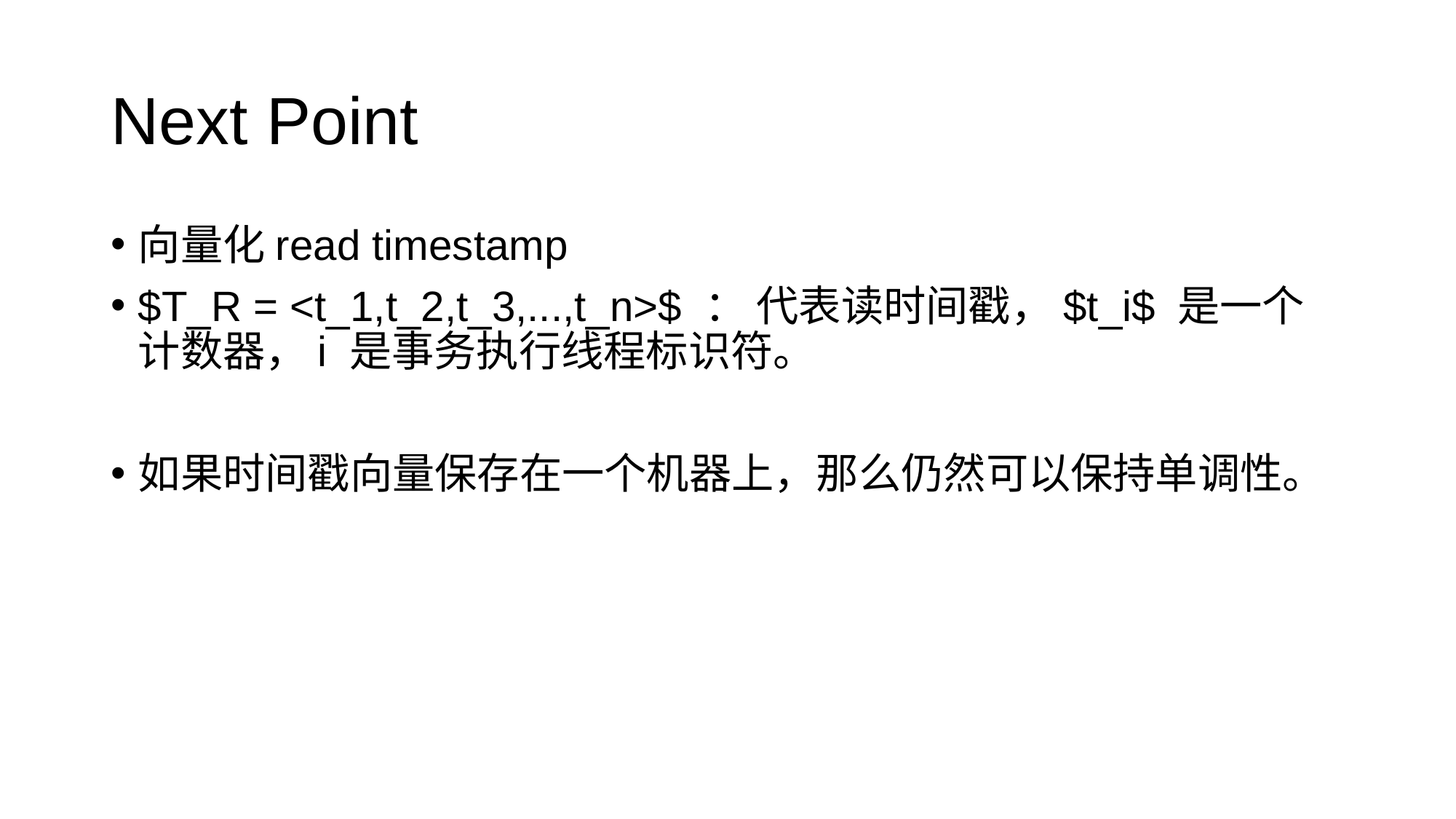

# Next Point
向量化read timestamp
$T_R = <t_1,t_2,t_3,...,t_n>$ ： 代表读时间戳，$t_i$ 是一个 计数器，i 是事务执行线程标识符。

如果时间戳向量保存在一个机器上，那么仍然可以保持单调性。